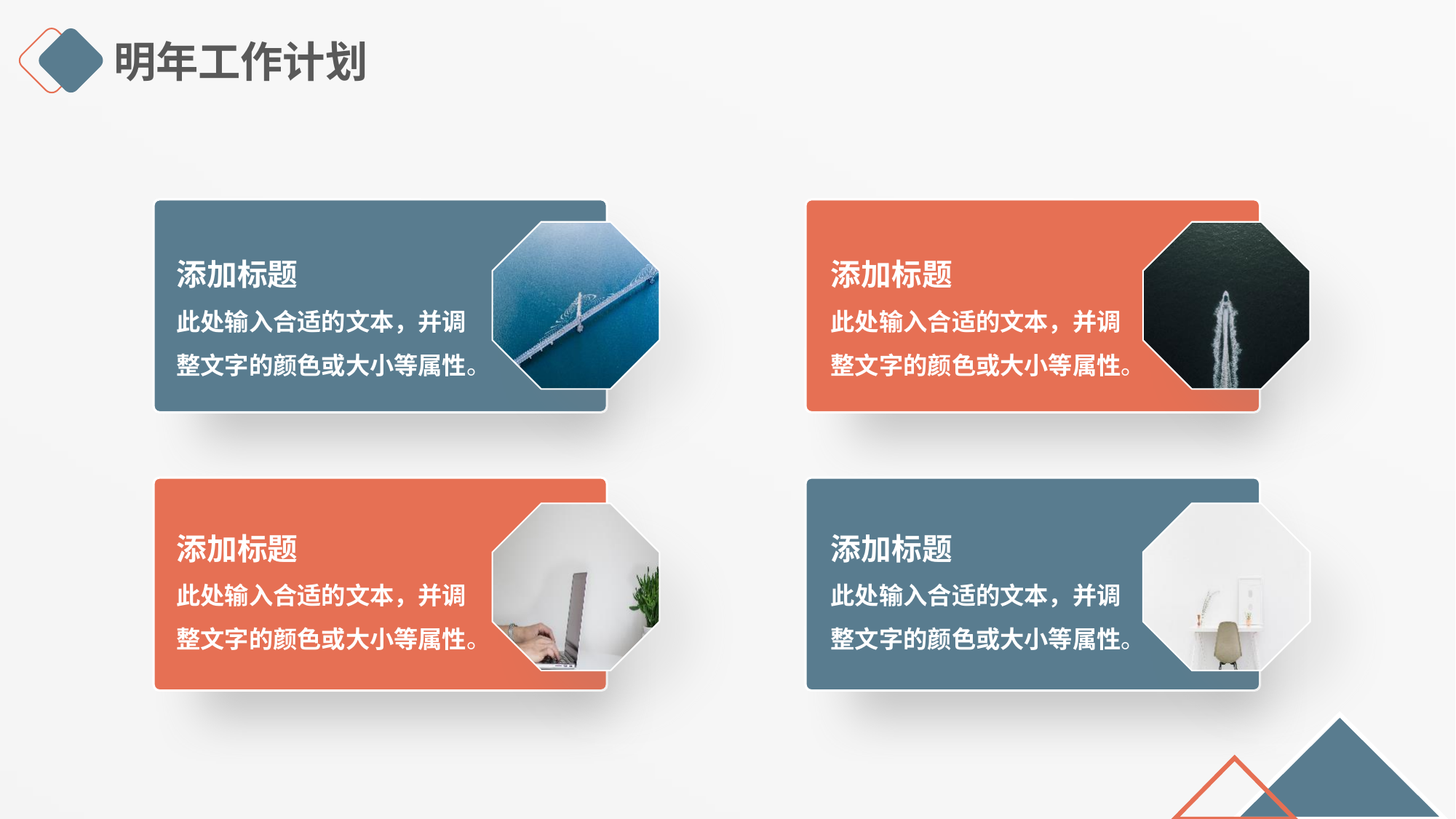

明年工作计划

添加标题
此处输入合适的文本，并调整文字的颜色或大小等属性。

添加标题
此处输入合适的文本，并调整文字的颜色或大小等属性。

添加标题
此处输入合适的文本，并调整文字的颜色或大小等属性。

添加标题
此处输入合适的文本，并调整文字的颜色或大小等属性。